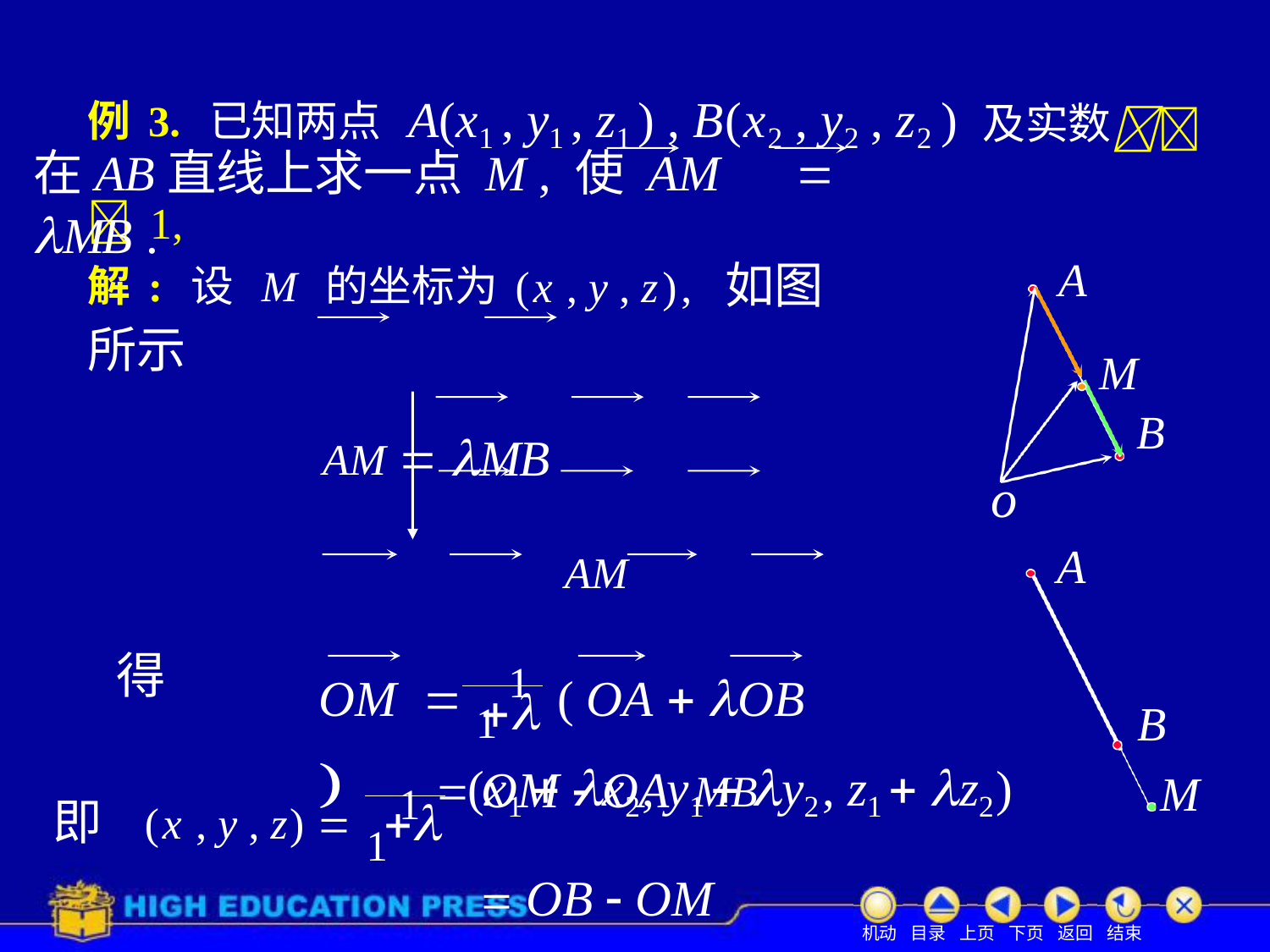

# 例3. 已知两点 A(x1 , y1 , z1 ) , B(x2 , y2 , z2 ) 及实数λ≠ −1,
在AB直线上求一点 M , 使 AM	= λMB .

解: 设 M 的坐标为(x , y , z), 如图所示
AM = λMB
AM	= OM − OA  MB = OB − OM
OM − OA = λ( OB − OM )
A

M
B

o

A

OM	= 1 1	( OA + λOB )
得

+λ
B
M

(x1 + λx2 , y1 + λy2 , z1 + λz2 )
即	(x , y , z) =	1 1
+λ

机动 目录 上页 下页 返回 结束